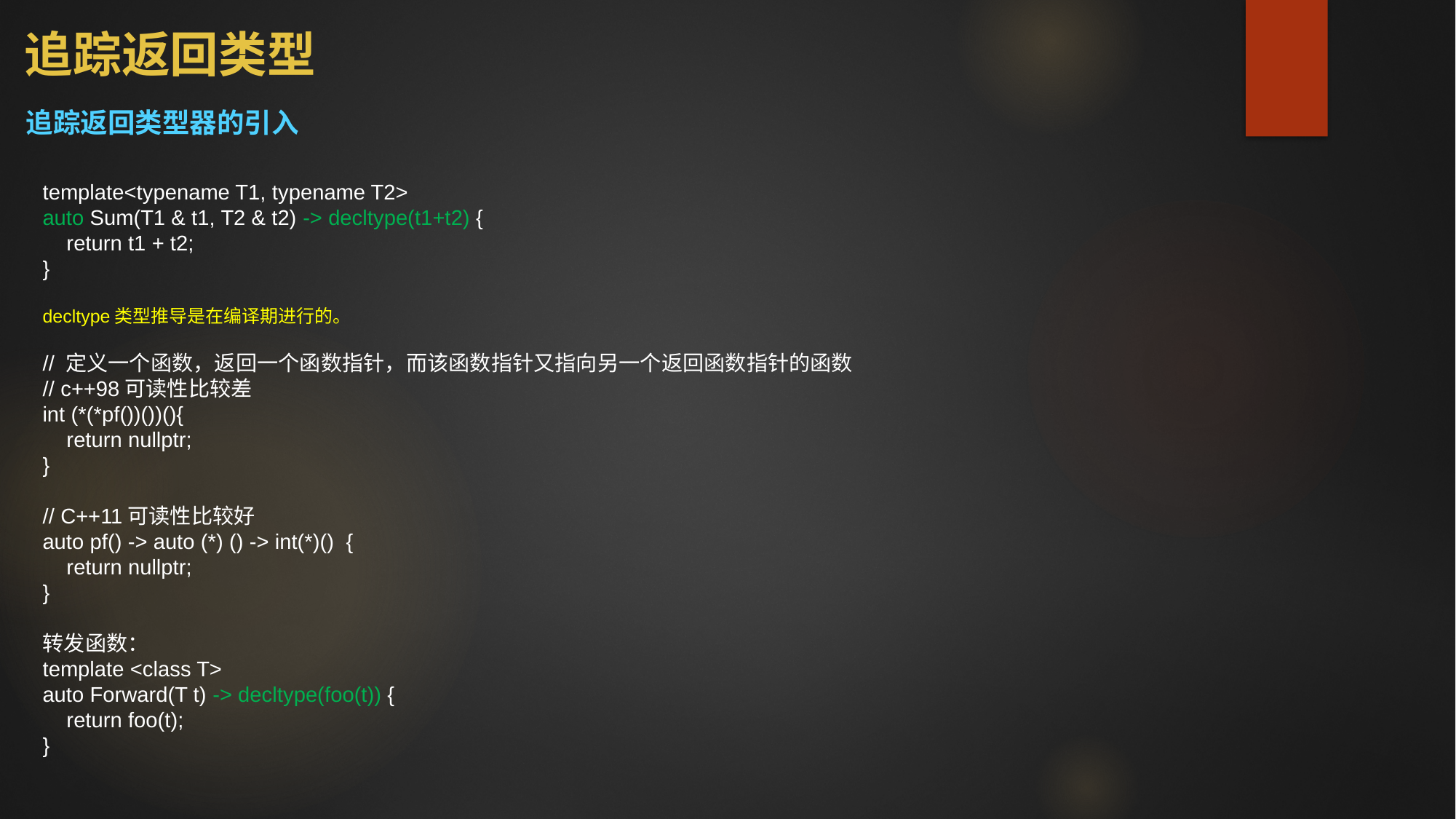

# 追踪返回类型
追踪返回类型器的引入
template<typename T1, typename T2>
auto Sum(T1 & t1, T2 & t2) -> decltype(t1+t2) {
    return t1 + t2;
}
decltype类型推导是在编译期进行的。
// 定义一个函数，返回一个函数指针，而该函数指针又指向另一个返回函数指针的函数
// c++98可读性比较差
int (*(*pf())())(){
    return nullptr;
}

// C++11可读性比较好
auto pf() -> auto (*) () -> int(*)()  {
    return nullptr;
}
转发函数：
template <class T>
auto Forward(T t) -> decltype(foo(t)) {
    return foo(t);
}